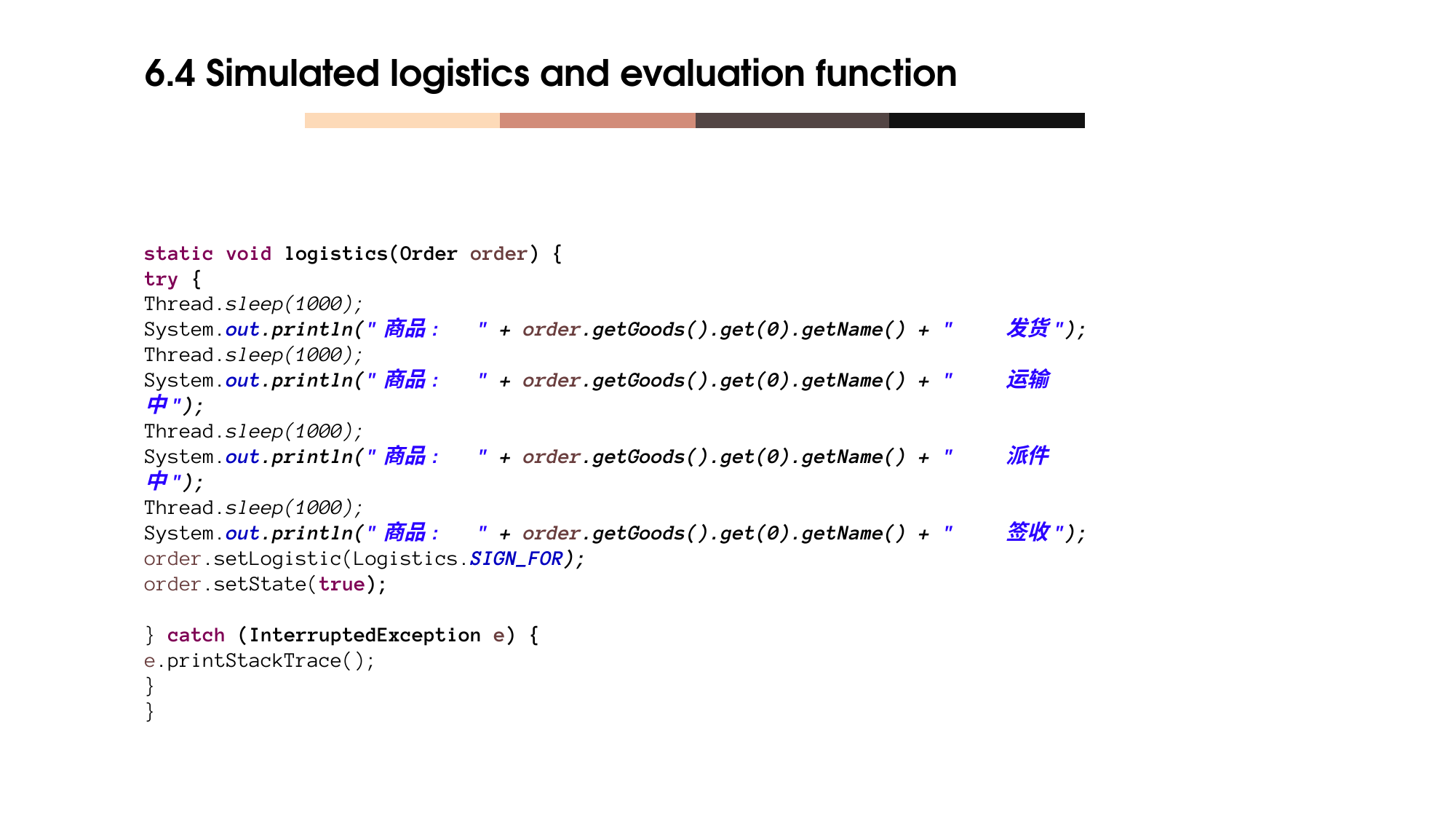

6.4 Simulated logistics and evaluation function
static void logistics(Order order) {
try {
Thread.sleep(1000);
System.out.println("商品:   " + order.getGoods().get(0).getName() + "    发货");
Thread.sleep(1000);
System.out.println("商品:   " + order.getGoods().get(0).getName() + "    运输中");
Thread.sleep(1000);
System.out.println("商品:   " + order.getGoods().get(0).getName() + "    派件中");
Thread.sleep(1000);
System.out.println("商品:   " + order.getGoods().get(0).getName() + "    签收");
order.setLogistic(Logistics.SIGN_FOR);
order.setState(true);

} catch (InterruptedException e) {
e.printStackTrace();
}
}